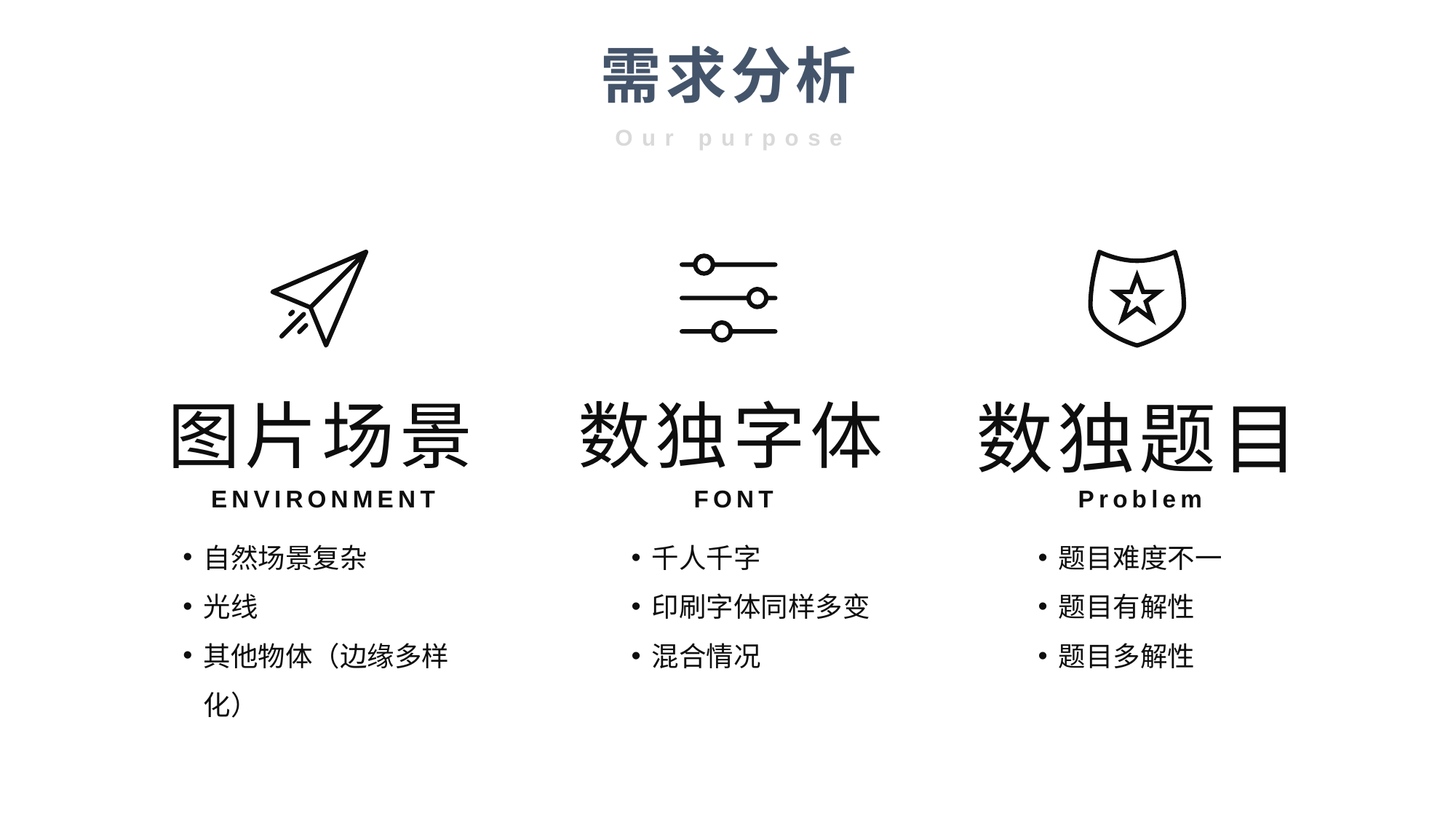

需求分析
Our purpose

图片场景
数独字体
数独题目
ENVIRONMENT
FONT
Problem
自然场景复杂
光线
其他物体（边缘多样化）
千人千字
印刷字体同样多变
混合情况
题目难度不一
题目有解性
题目多解性